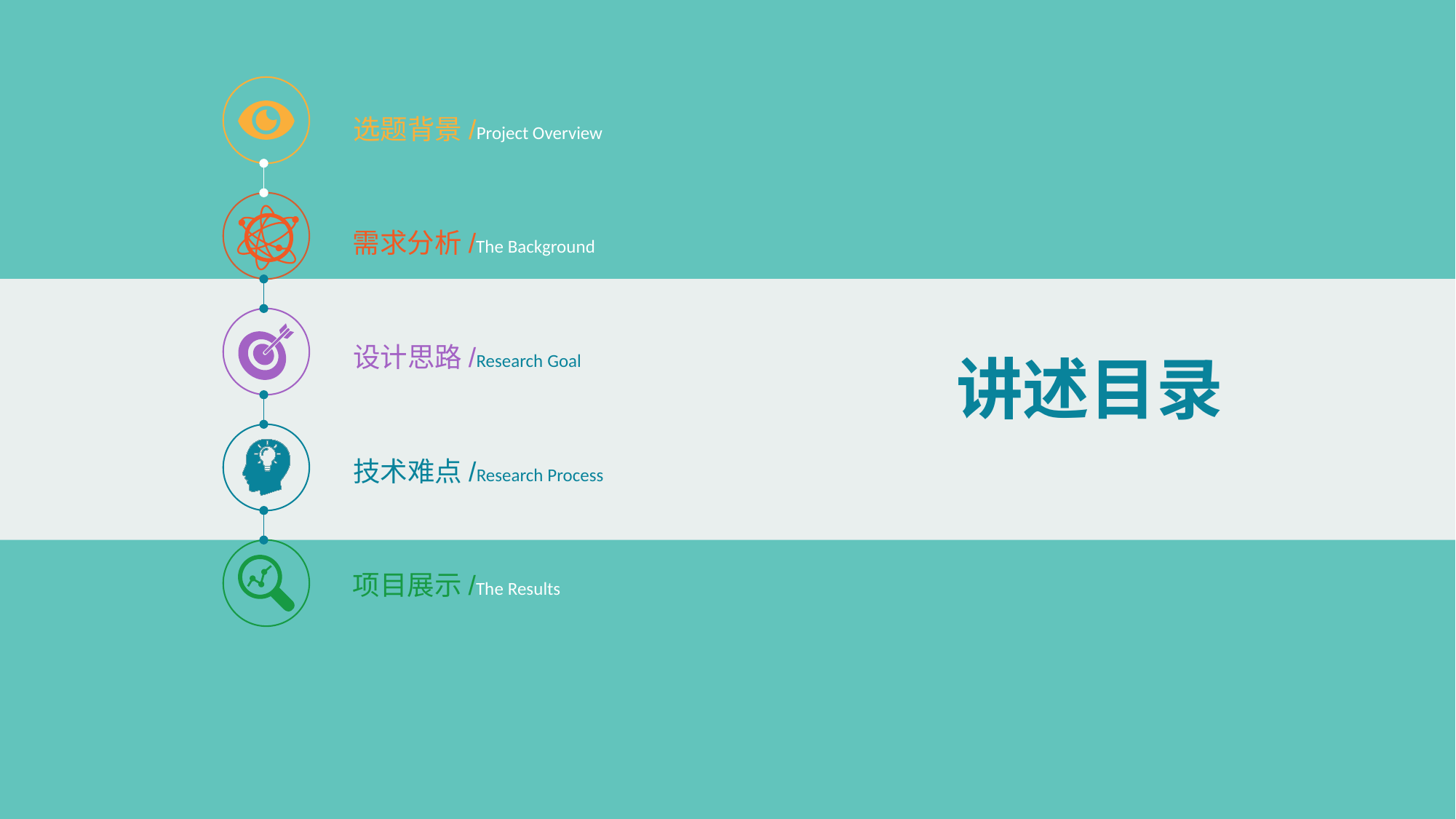

选题背景/Project Overview

需求分析/The Background

设计思路/Research Goal
讲述目录

技术难点/Research Process

项目展示/The Results